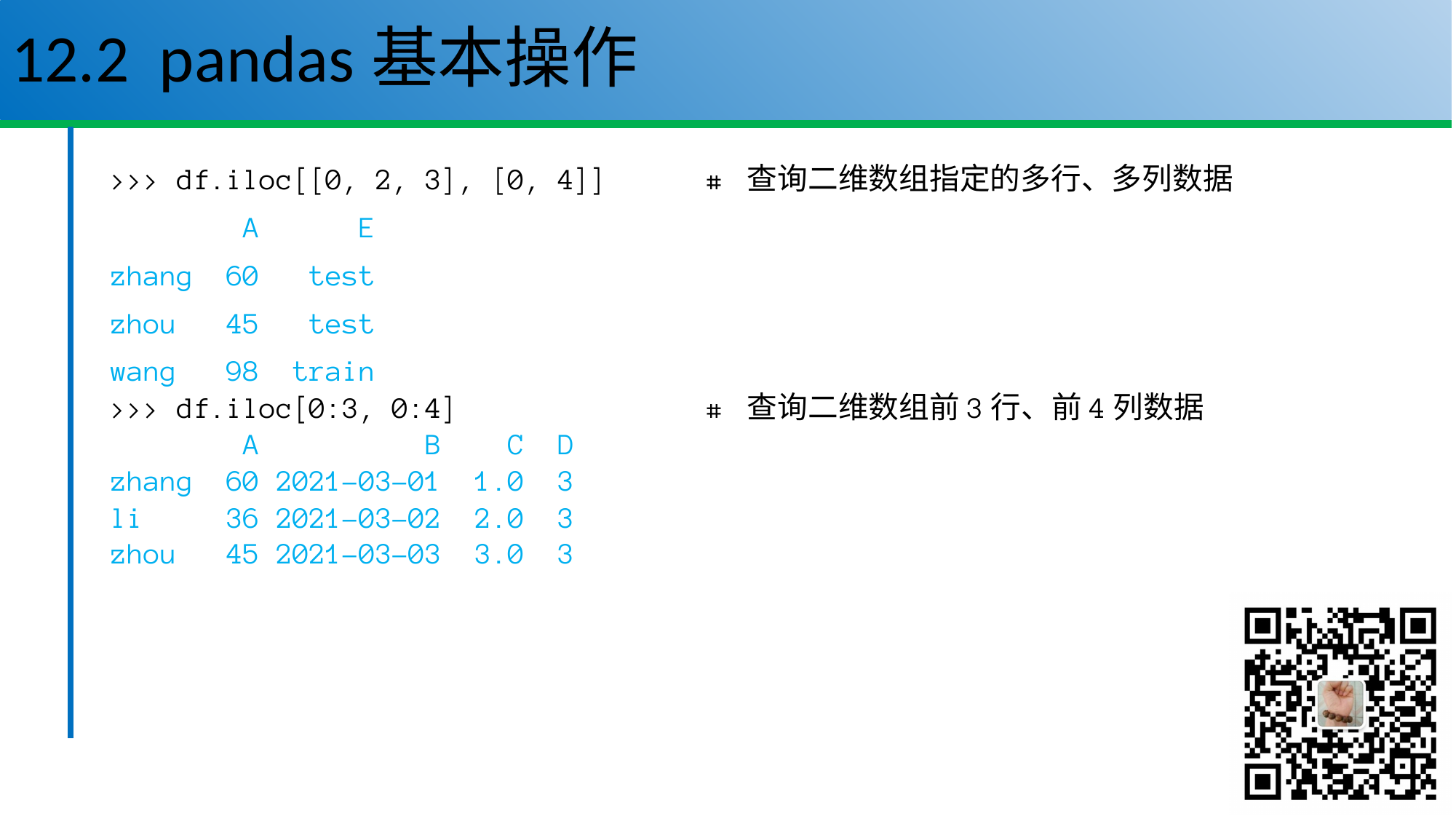

# 12.2  pandas基本操作
>>> df.iloc[[0, 2, 3], [0, 4]]      # 查询二维数组指定的多行、多列数据
        A      E
zhang  60   test
zhou   45   test
wang   98  train
>>> df.iloc[0:3, 0:4]               # 查询二维数组前3行、前4列数据
        A          B    C  D
zhang  60 2021-03-01  1.0  3
li     36 2021-03-02  2.0  3
zhou   45 2021-03-03  3.0  3

46